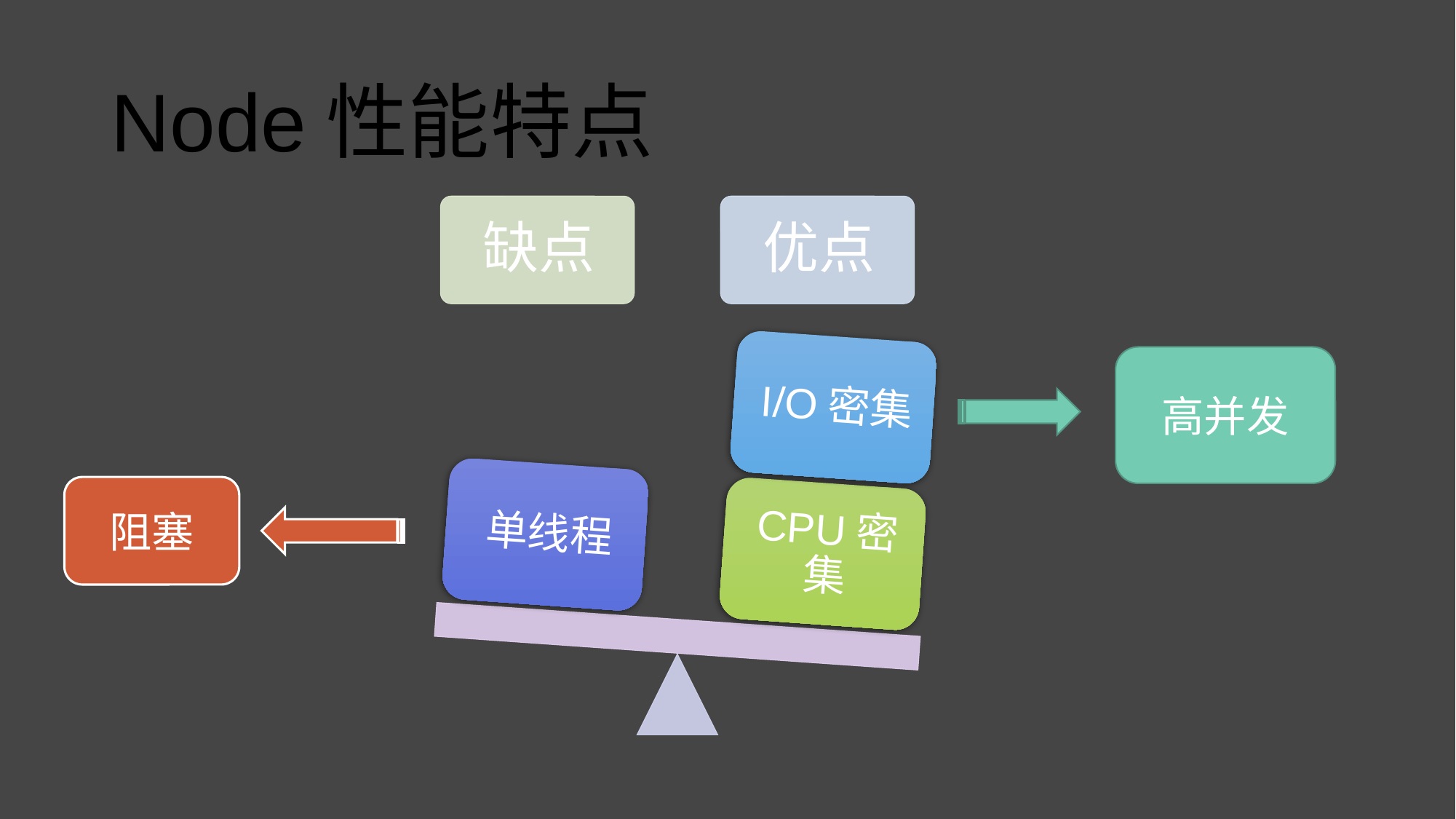

# Node性能特点
缺点
优点
CPU密集
I/O密集
单线程
高并发

阻塞